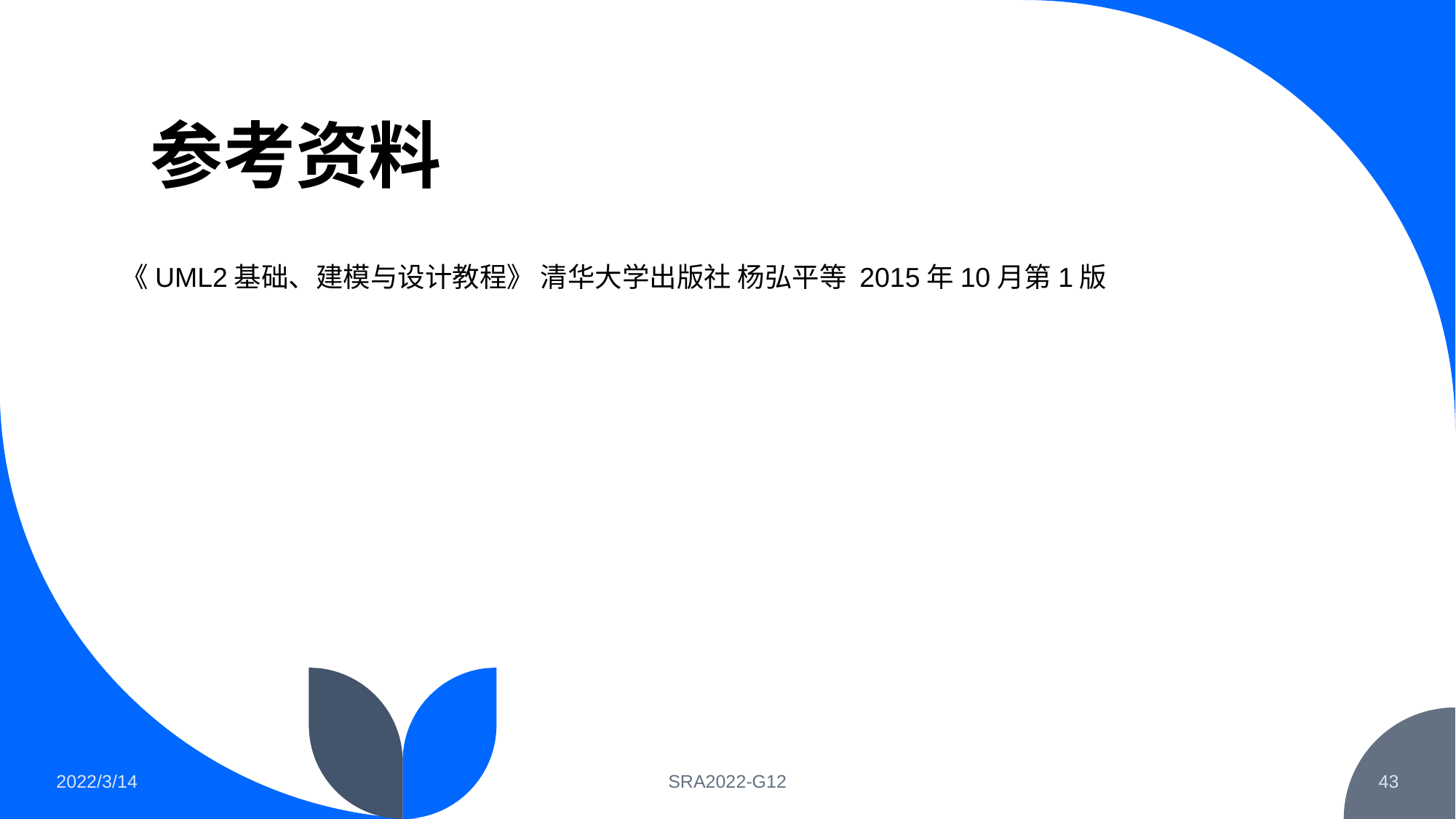

# 参考资料
《UML2基础、建模与设计教程》 清华大学出版社 杨弘平等 2015年10月第1版
2022/3/14
SRA2022-G12
43